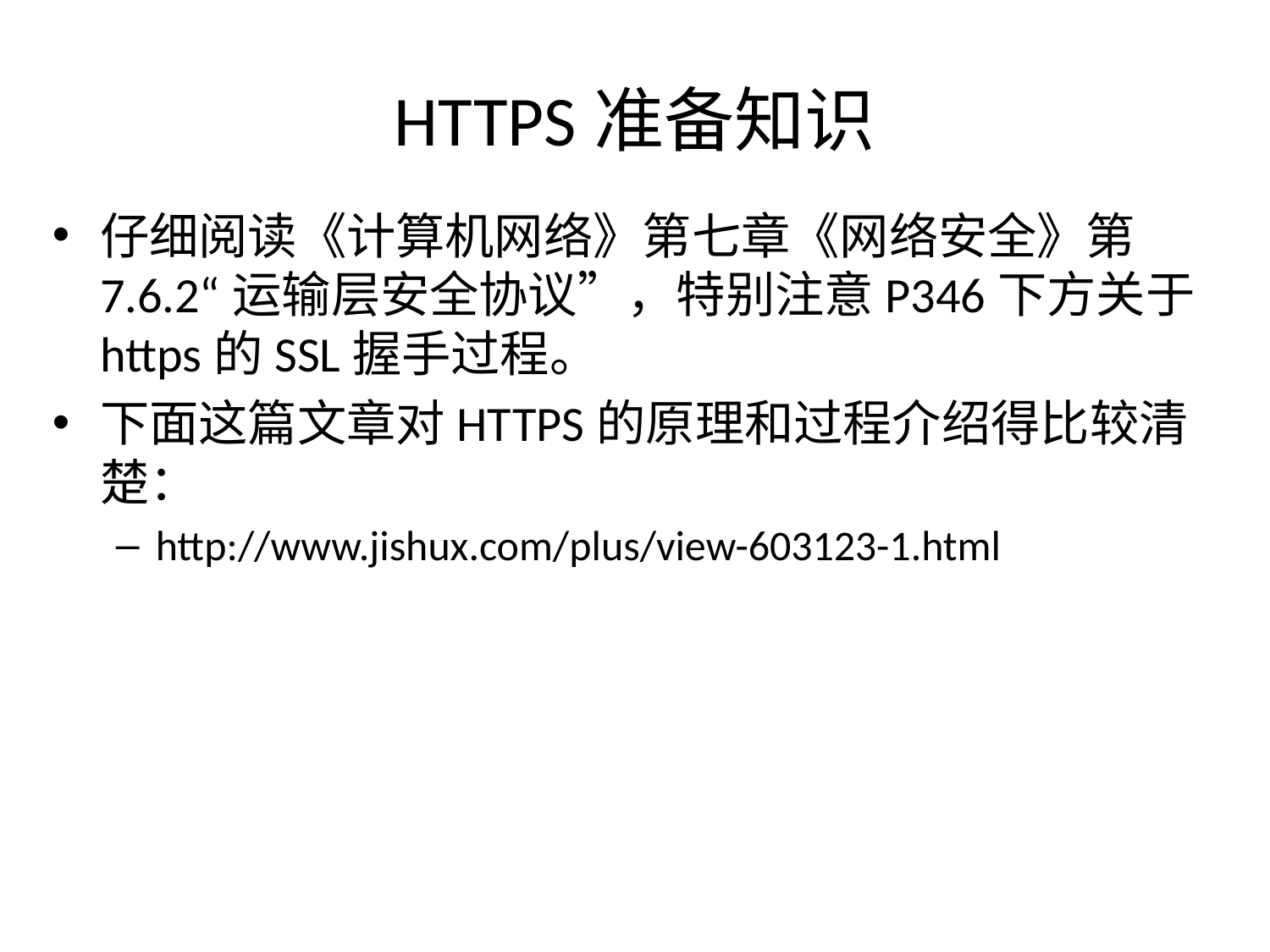

# HTTPS准备知识
仔细阅读《计算机网络》第七章《网络安全》第7.6.2“运输层安全协议”，特别注意P346下方关于https的SSL握手过程。
下面这篇文章对HTTPS的原理和过程介绍得比较清楚：
http://www.jishux.com/plus/view-603123-1.html